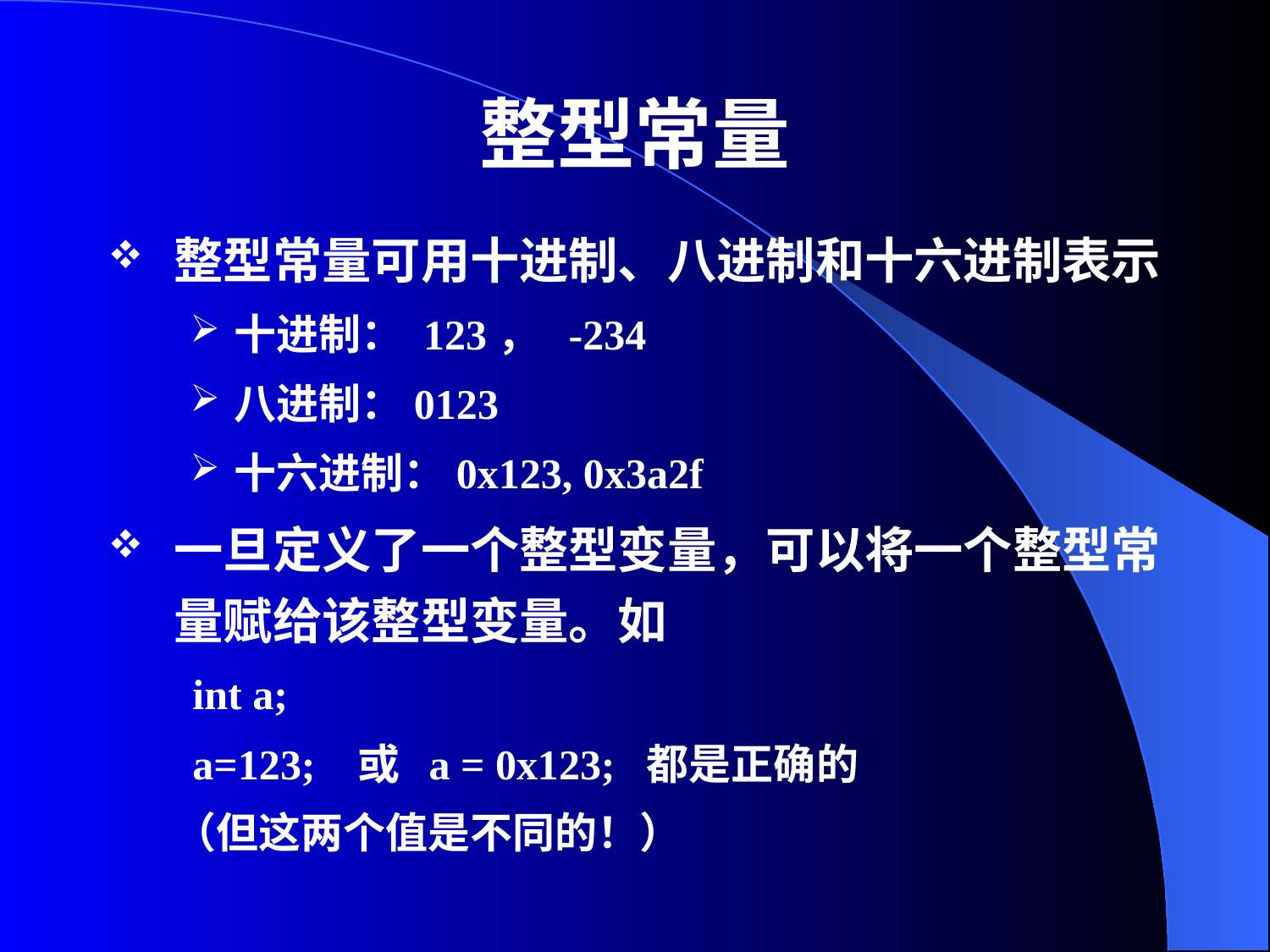

# 整型常量
整型常量可用十进制、八进制和十六进制表示
十进制： 123，  -234
八进制：0123
十六进制：0x123, 0x3a2f
一旦定义了一个整型变量，可以将一个整型常量赋给该整型变量。如
        int a;
        a=123;   或  a = 0x123;  都是正确的
	（但这两个值是不同的！）